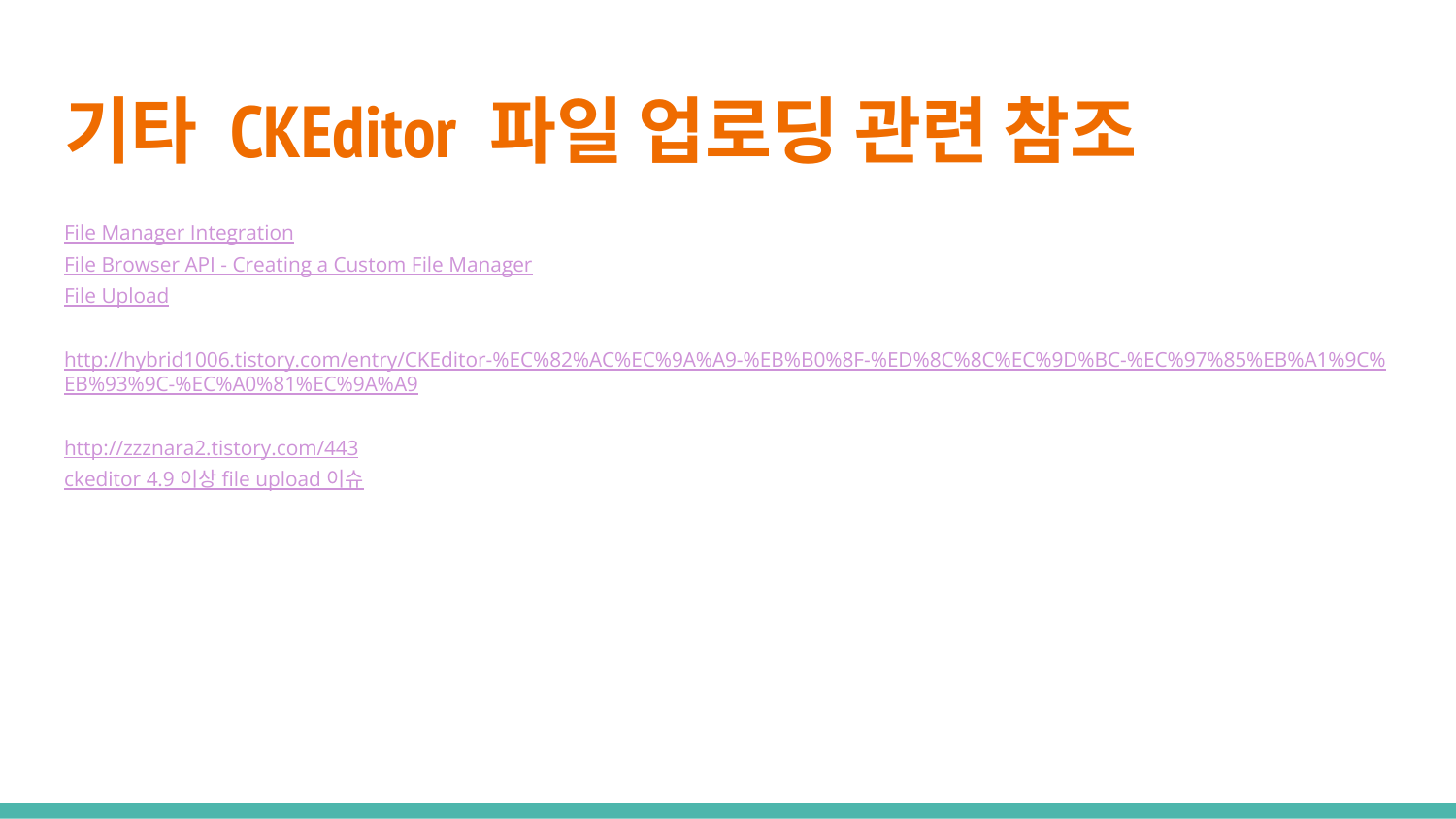

# 기타 CKEditor 파일 업로딩 관련 참조
File Manager Integration
File Browser API - Creating a Custom File Manager
File Upload
http://hybrid1006.tistory.com/entry/CKEditor-%EC%82%AC%EC%9A%A9-%EB%B0%8F-%ED%8C%8C%EC%9D%BC-%EC%97%85%EB%A1%9C%EB%93%9C-%EC%A0%81%EC%9A%A9
http://zzznara2.tistory.com/443
ckeditor 4.9 이상 file upload 이슈